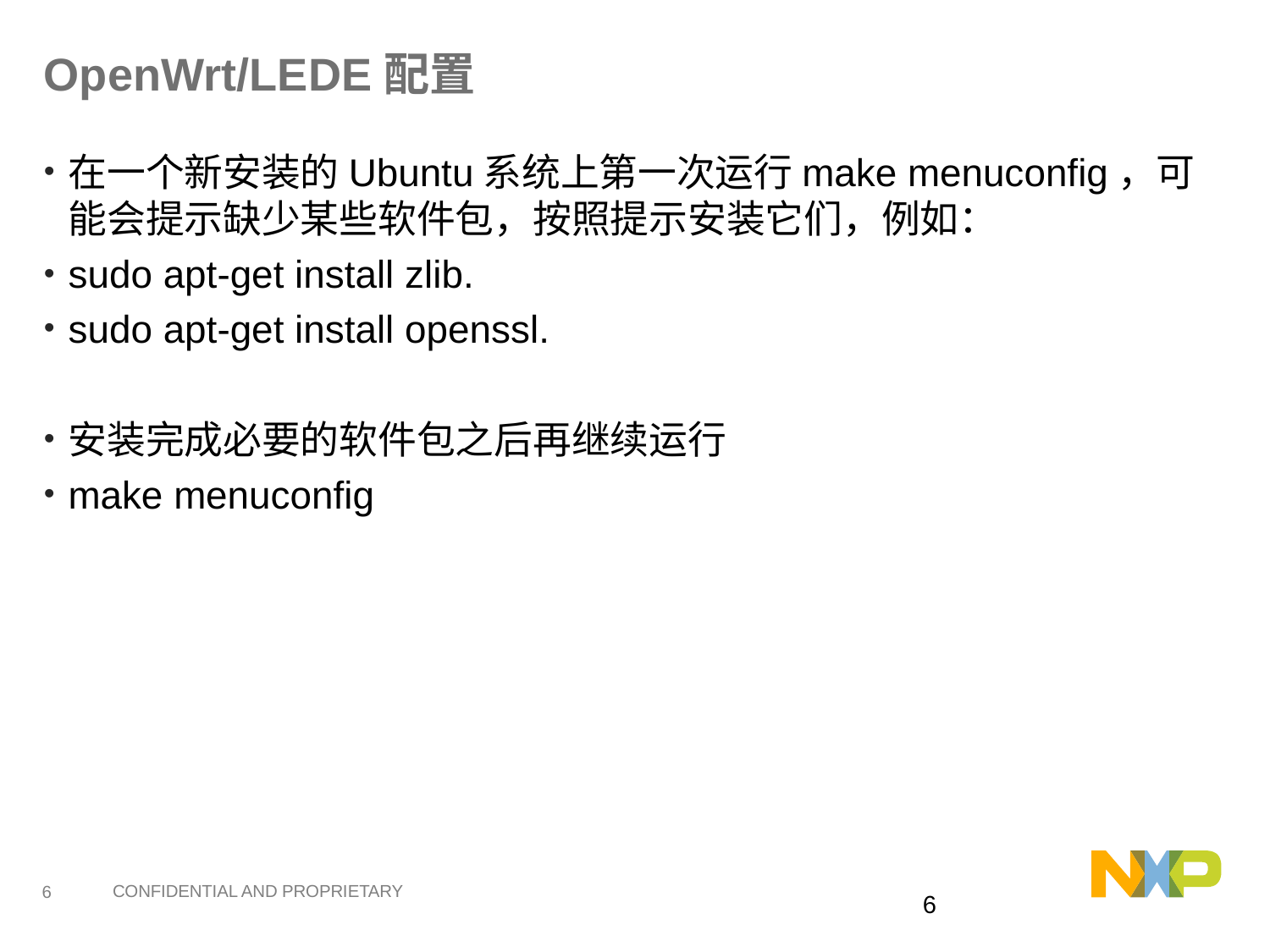

# OpenWrt/LEDE配置
在一个新安装的Ubuntu系统上第一次运行make menuconfig，可能会提示缺少某些软件包，按照提示安装它们，例如：
sudo apt-get install zlib.
sudo apt-get install openssl.

安装完成必要的软件包之后再继续运行
make menuconfig
6